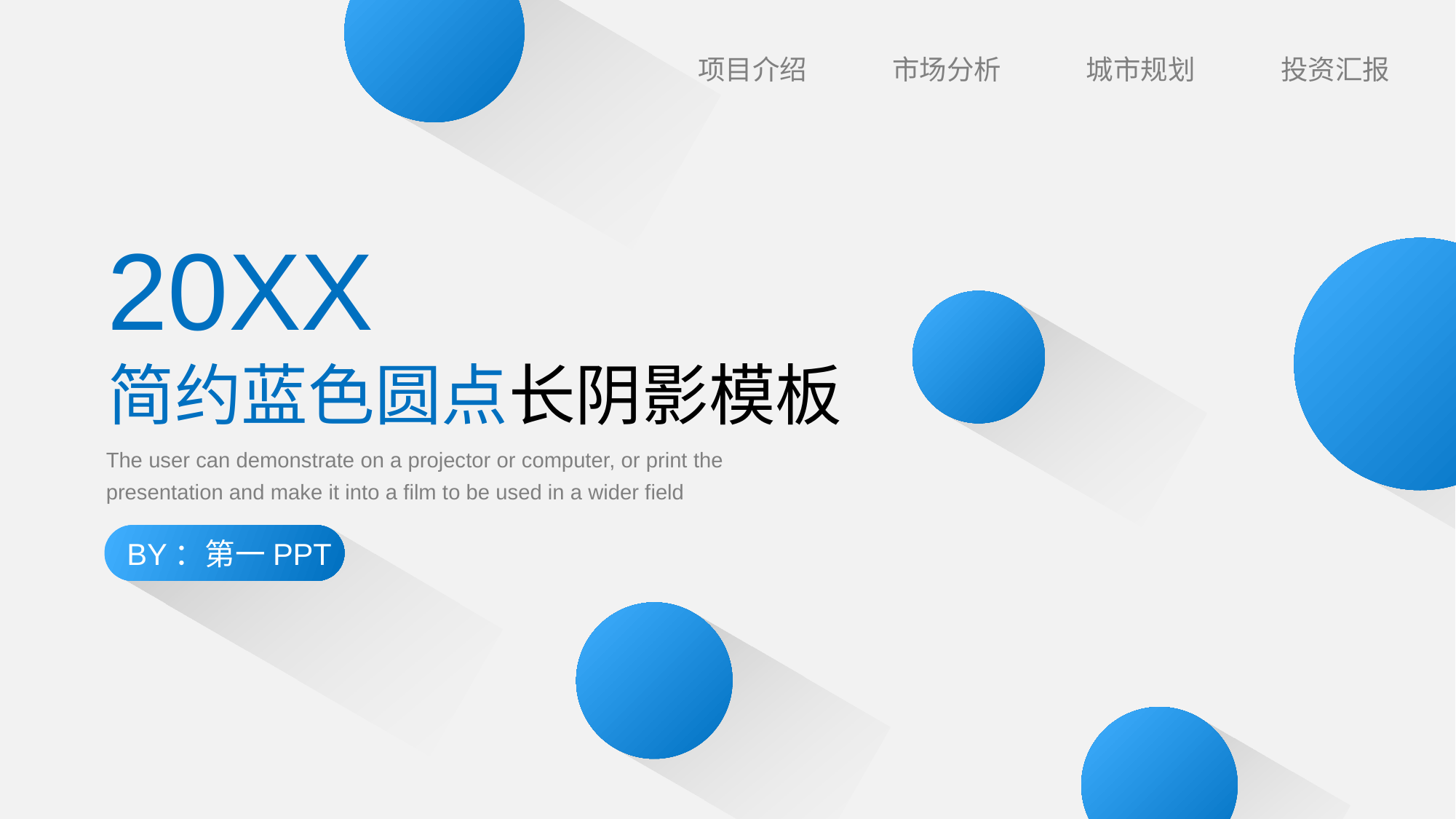

项目介绍
市场分析
城市规划
投资汇报
20XX

简约蓝色圆点长阴影模板
The user can demonstrate on a projector or computer, or print the presentation and make it into a film to be used in a wider field

BY：第一PPT